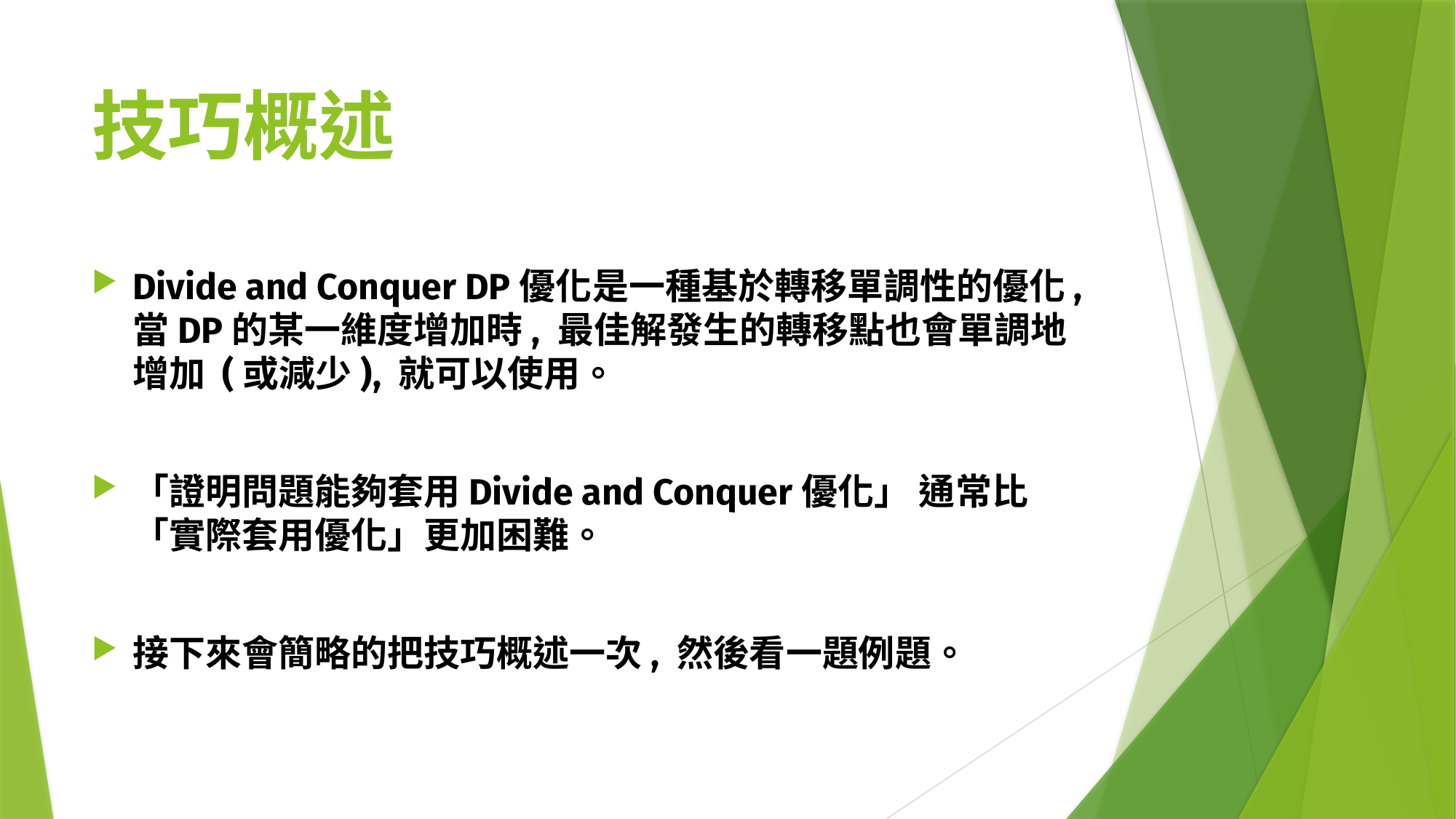

# 技巧概述
Divide and Conquer DP優化是一種基於轉移單調性的優化, 當DP的某一維度增加時, 最佳解發生的轉移點也會單調地增加 (或減少), 就可以使用。

「證明問題能夠套用Divide and Conquer優化」 通常比 「實際套用優化」更加困難。

接下來會簡略的把技巧概述一次, 然後看一題例題。